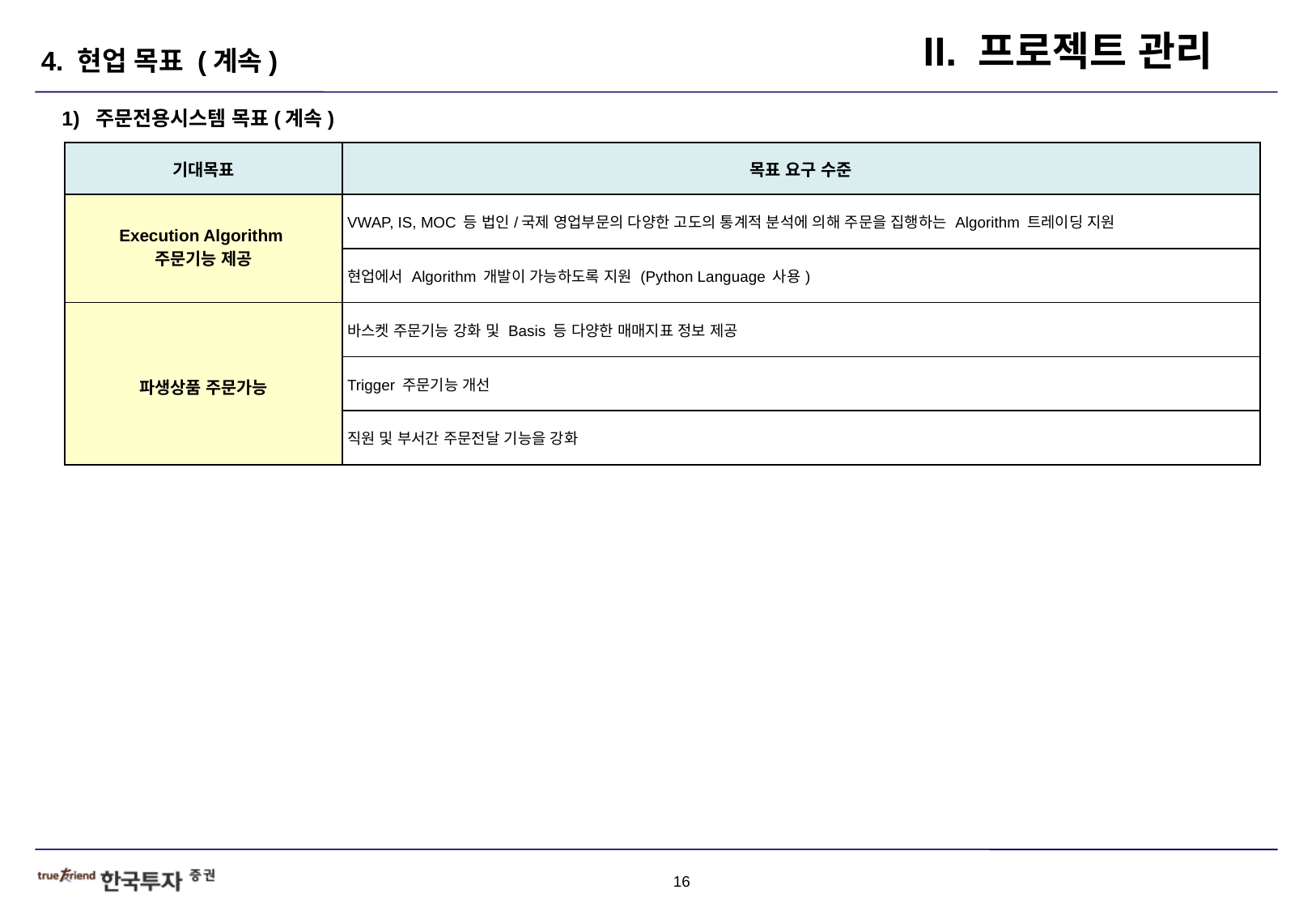

II. 프로젝트 관리
4. 현업 목표 (계속)
1)  주문전용시스템 목표(계속)

| 기대목표 | 목표 요구 수준 |
| --- | --- |
| Execution Algorithm 주문기능 제공 | VWAP, IS, MOC 등 법인/국제 영업부문의 다양한 고도의 통계적 분석에 의해 주문을 집행하는 Algorithm 트레이딩 지원 |
|  | 현업에서 Algorithm 개발이 가능하도록 지원 (Python Language 사용) |
| 파생상품 주문가능 | 바스켓 주문기능 강화 및 Basis 등 다양한 매매지표 정보 제공 |
|  | Trigger 주문기능 개선 |
|  | 직원 및 부서간 주문전달 기능을 강화 |